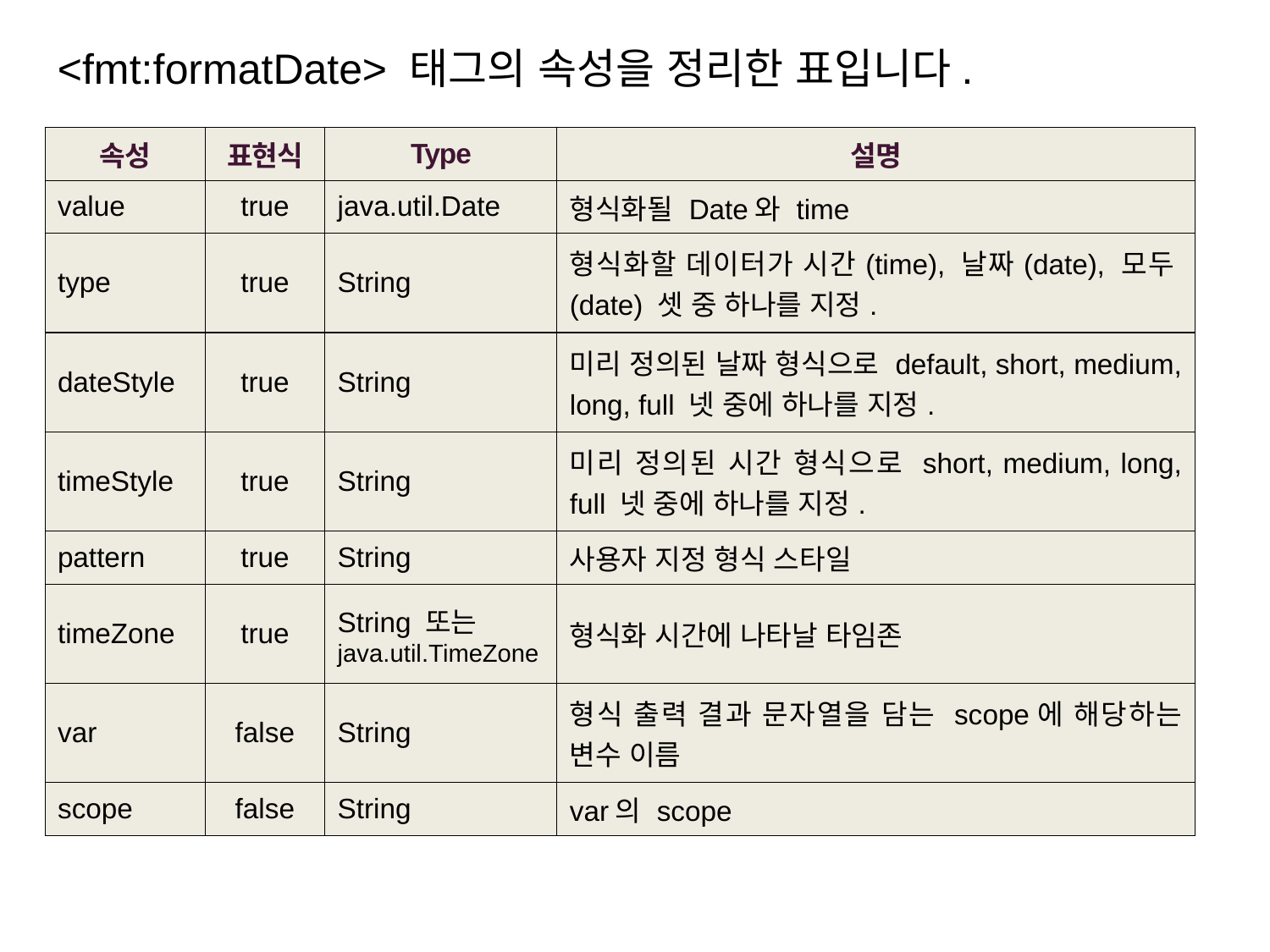

<fmt:formatDate> 태그의 속성을 정리한 표입니다.
| 속성 | 표현식 | Type | 설명 |
| --- | --- | --- | --- |
| value | true | java.util.Date | 형식화될 Date와 time |
| type | true | String | 형식화할 데이터가 시간(time), 날짜(date), 모두(date) 셋 중 하나를 지정. |
| dateStyle | true | String | 미리 정의된 날짜 형식으로 default, short, medium, long, full 넷 중에 하나를 지정. |
| timeStyle | true | String | 미리 정의된 시간 형식으로 short, medium, long, full 넷 중에 하나를 지정. |
| pattern | true | String | 사용자 지정 형식 스타일 |
| timeZone | true | String 또는 java.util.TimeZone | 형식화 시간에 나타날 타임존 |
| var | false | String | 형식 출력 결과 문자열을 담는 scope에 해당하는 변수 이름 |
| scope | false | String | var의 scope |